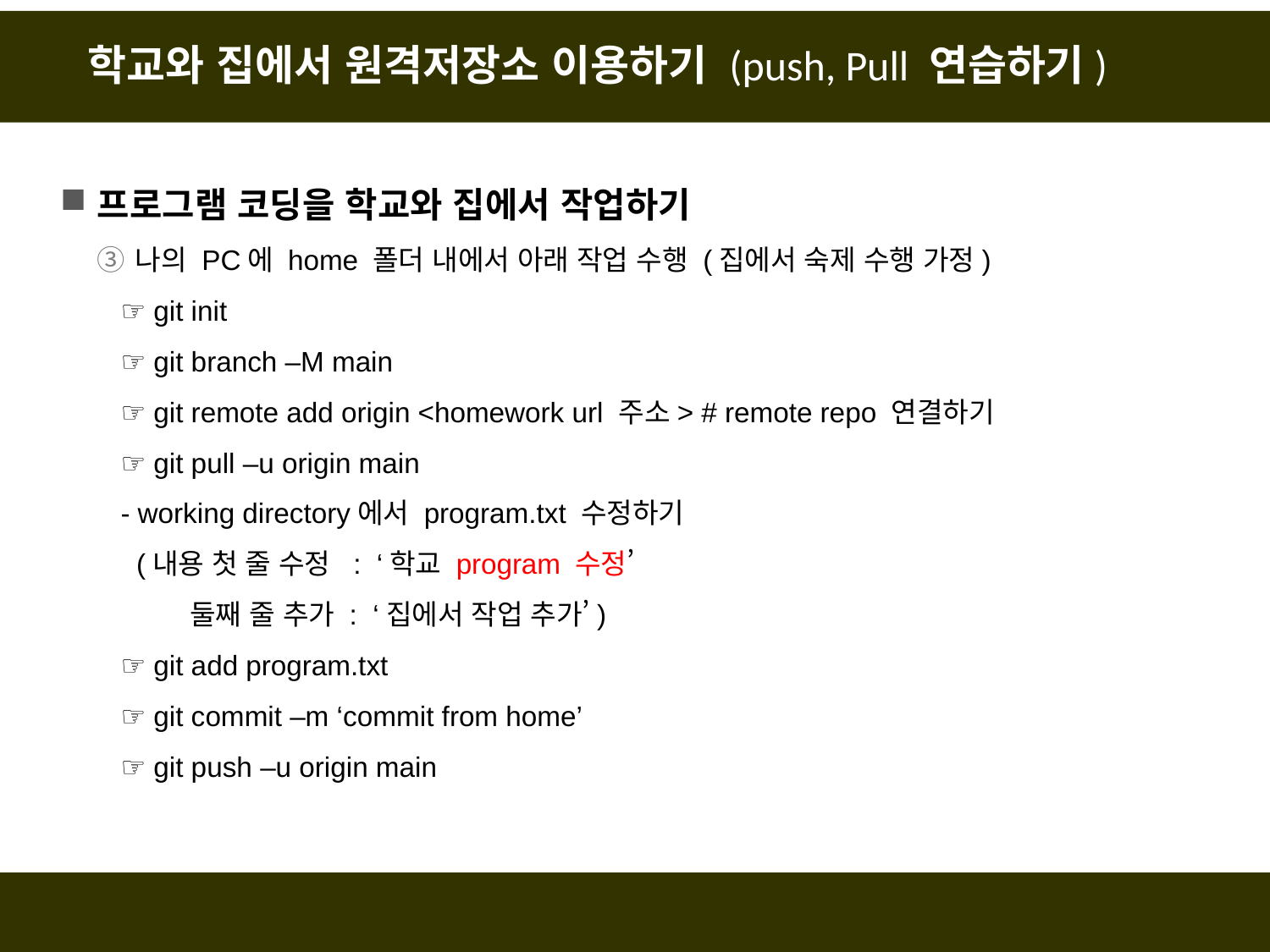

# 학교와 집에서 원격저장소 이용하기 (push, Pull 연습하기)
프로그램 코딩을 학교와 집에서 작업하기
나의 PC에 home 폴더 내에서 아래 작업 수행 (집에서 숙제 수행 가정)
   ☞ git init
   ☞ git branch –M main
   ☞ git remote add origin <homework url 주소> # remote repo 연결하기
   ☞ git pull –u origin main
   - working directory에서 program.txt 수정하기
     (내용 첫 줄 수정  :  ‘학교 program 수정’
           둘째 줄 추가 :  ‘집에서 작업 추가’)
   ☞ git add program.txt
   ☞ git commit –m ‘commit from home’
   ☞ git push –u origin main